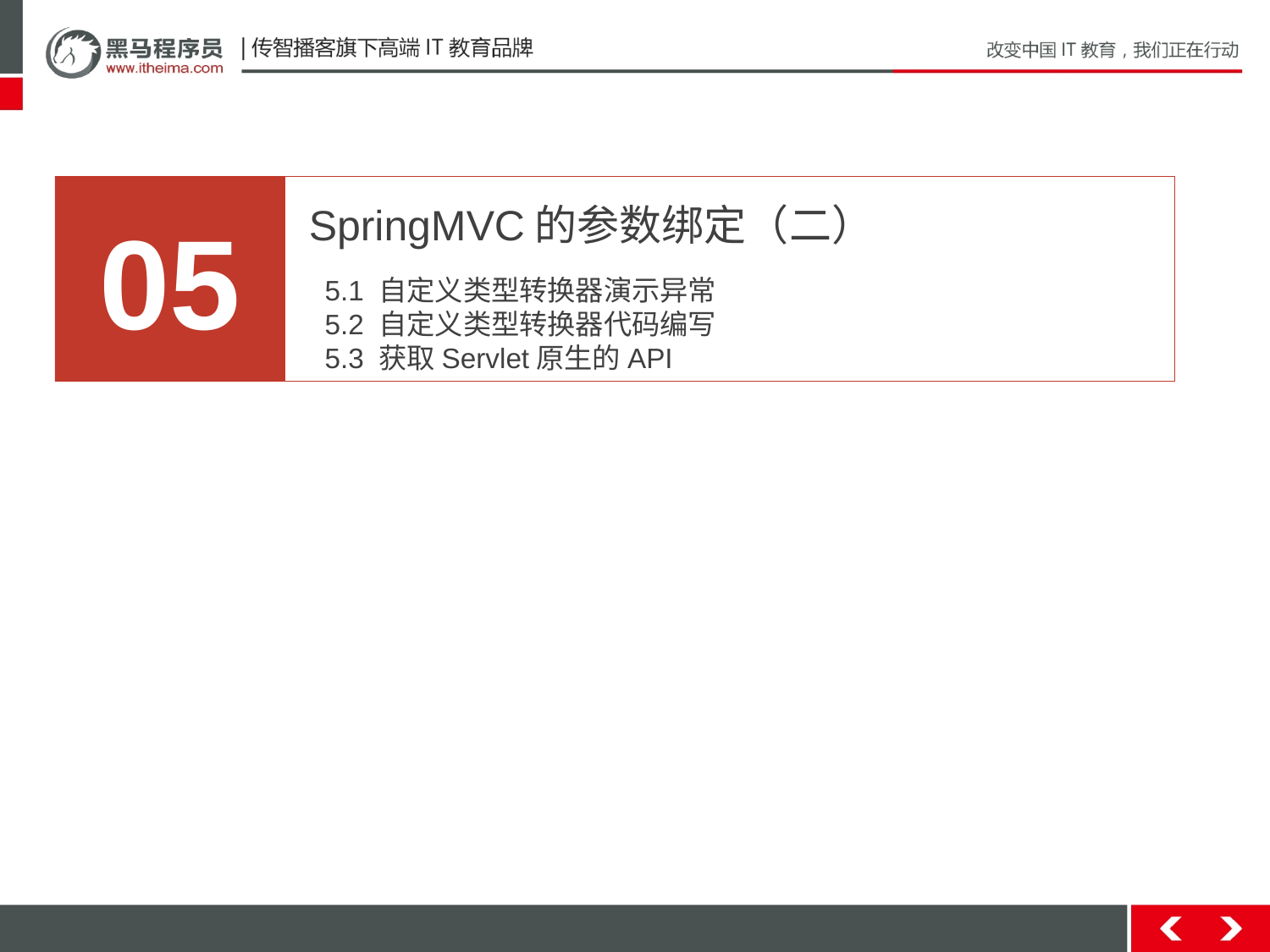

05

SpringMVC的参数绑定（二）
5.1 自定义类型转换器演示异常
5.2 自定义类型转换器代码编写
5.3 获取Servlet原生的API